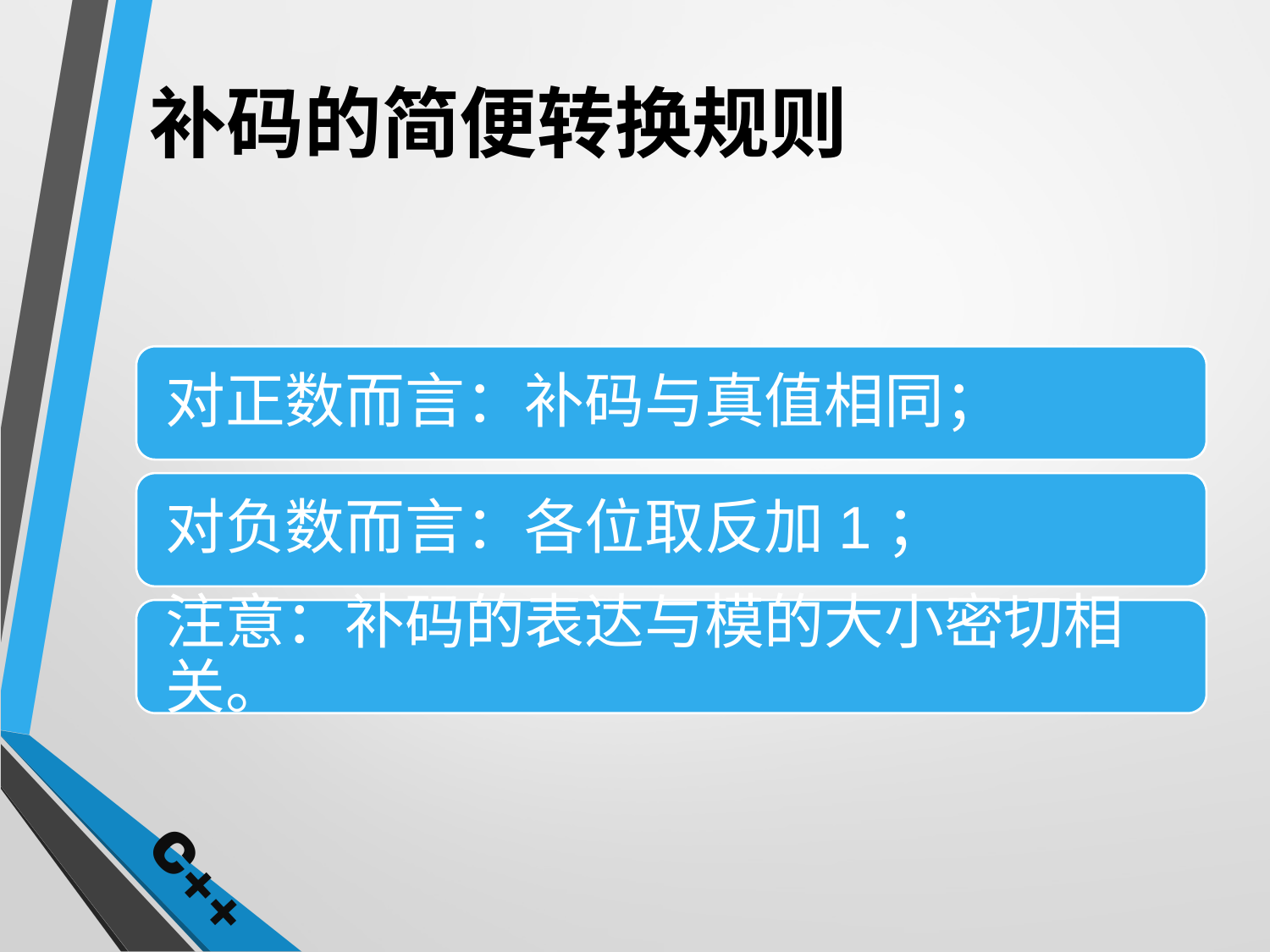

# 补码的简便转换规则
对正数而言：补码与真值相同；
对负数而言：各位取反加1；
注意：补码的表达与模的大小密切相关。